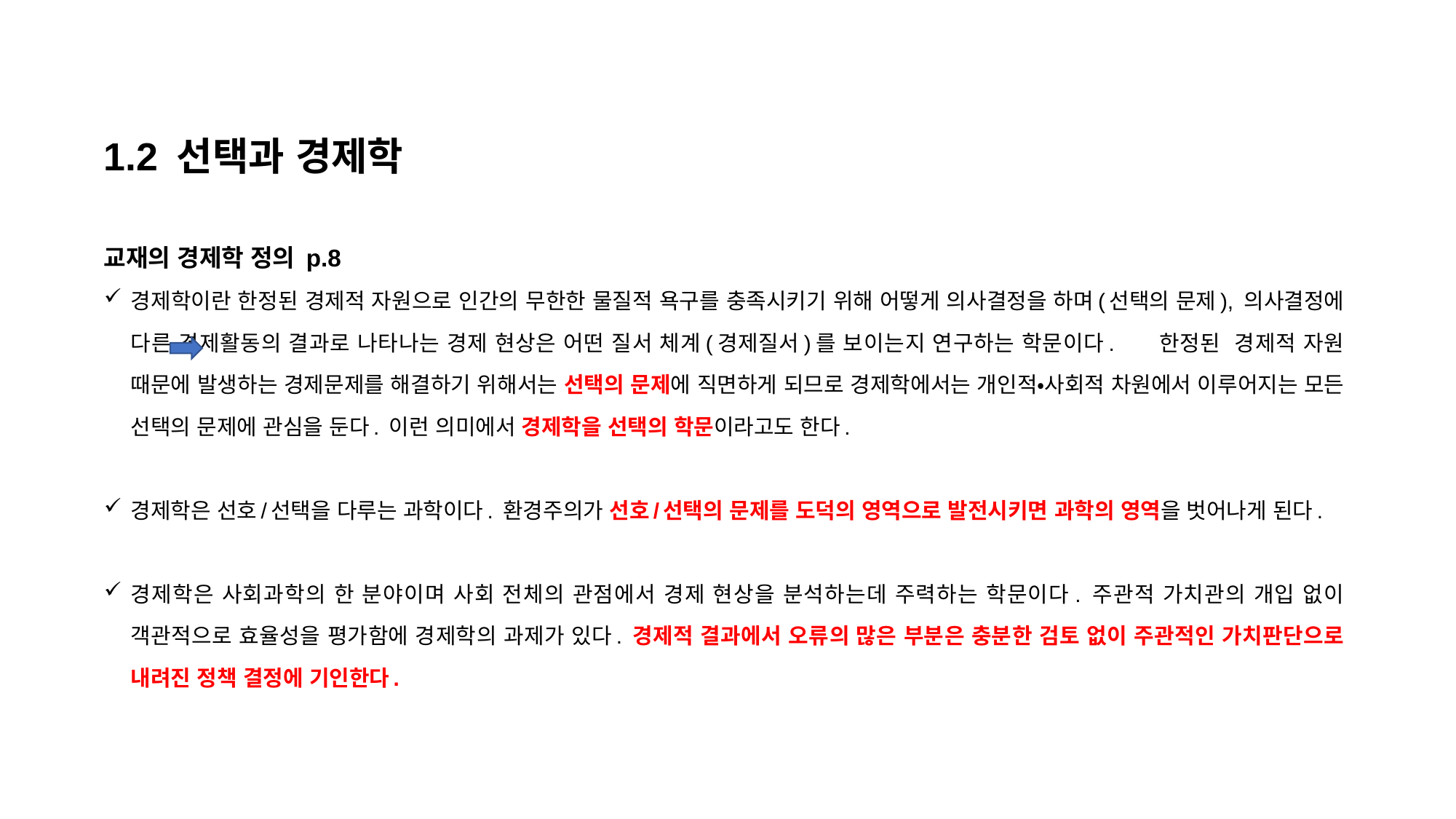

1.2 선택과 경제학

교재의 경제학 정의 p.8
경제학이란 한정된 경제적 자원으로 인간의 무한한 물질적 욕구를 충족시키기 위해 어떻게 의사결정을 하며(선택의 문제), 의사결정에 다른 경제활동의 결과로 나타나는 경제 현상은 어떤 질서 체계(경제질서)를 보이는지 연구하는 학문이다.      한정된  경제적 자원 때문에 발생하는 경제문제를 해결하기 위해서는 선택의 문제에 직면하게 되므로 경제학에서는 개인적•사회적 차원에서 이루어지는 모든 선택의 문제에 관심을 둔다. 이런 의미에서 경제학을 선택의 학문이라고도 한다.

경제학은 선호/선택을 다루는 과학이다. 환경주의가 선호/선택의 문제를 도덕의 영역으로 발전시키면 과학의 영역을 벗어나게 된다.

경제학은 사회과학의 한 분야이며 사회 전체의 관점에서 경제 현상을 분석하는데 주력하는 학문이다. 주관적 가치관의 개입 없이 객관적으로 효율성을 평가함에 경제학의 과제가 있다. 경제적 결과에서 오류의 많은 부분은 충분한 검토 없이 주관적인 가치판단으로 내려진 정책 결정에 기인한다.